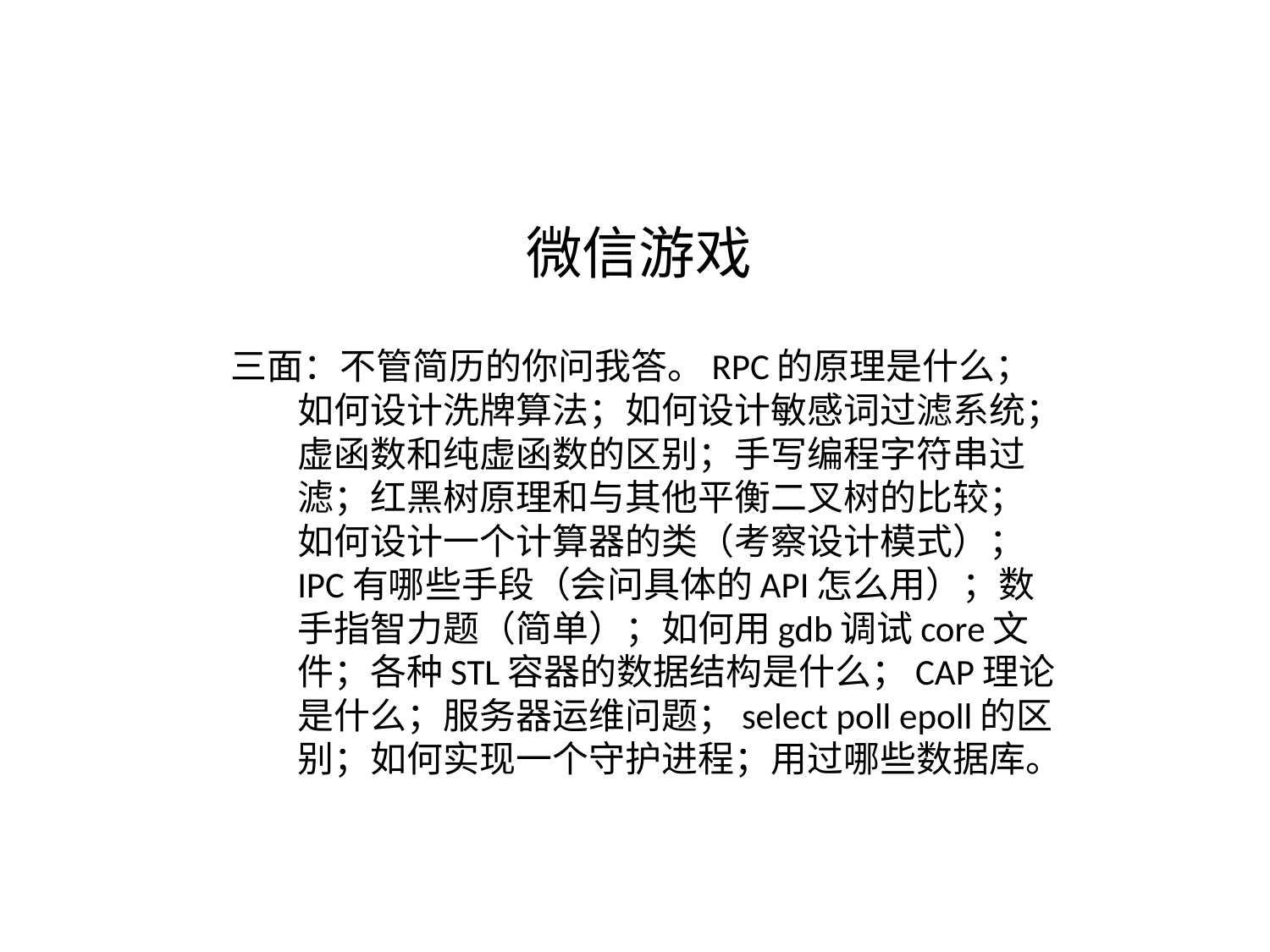

# 微信游戏
三面：不管简历的你问我答。RPC的原理是什么；如何设计洗牌算法；如何设计敏感词过滤系统；虚函数和纯虚函数的区别；手写编程字符串过滤；红黑树原理和与其他平衡二叉树的比较；如何设计一个计算器的类（考察设计模式）；IPC有哪些手段（会问具体的API怎么用）；数手指智力题（简单）；如何用gdb调试core文件；各种STL容器的数据结构是什么；CAP理论是什么；服务器运维问题；select poll epoll的区别；如何实现一个守护进程；用过哪些数据库。